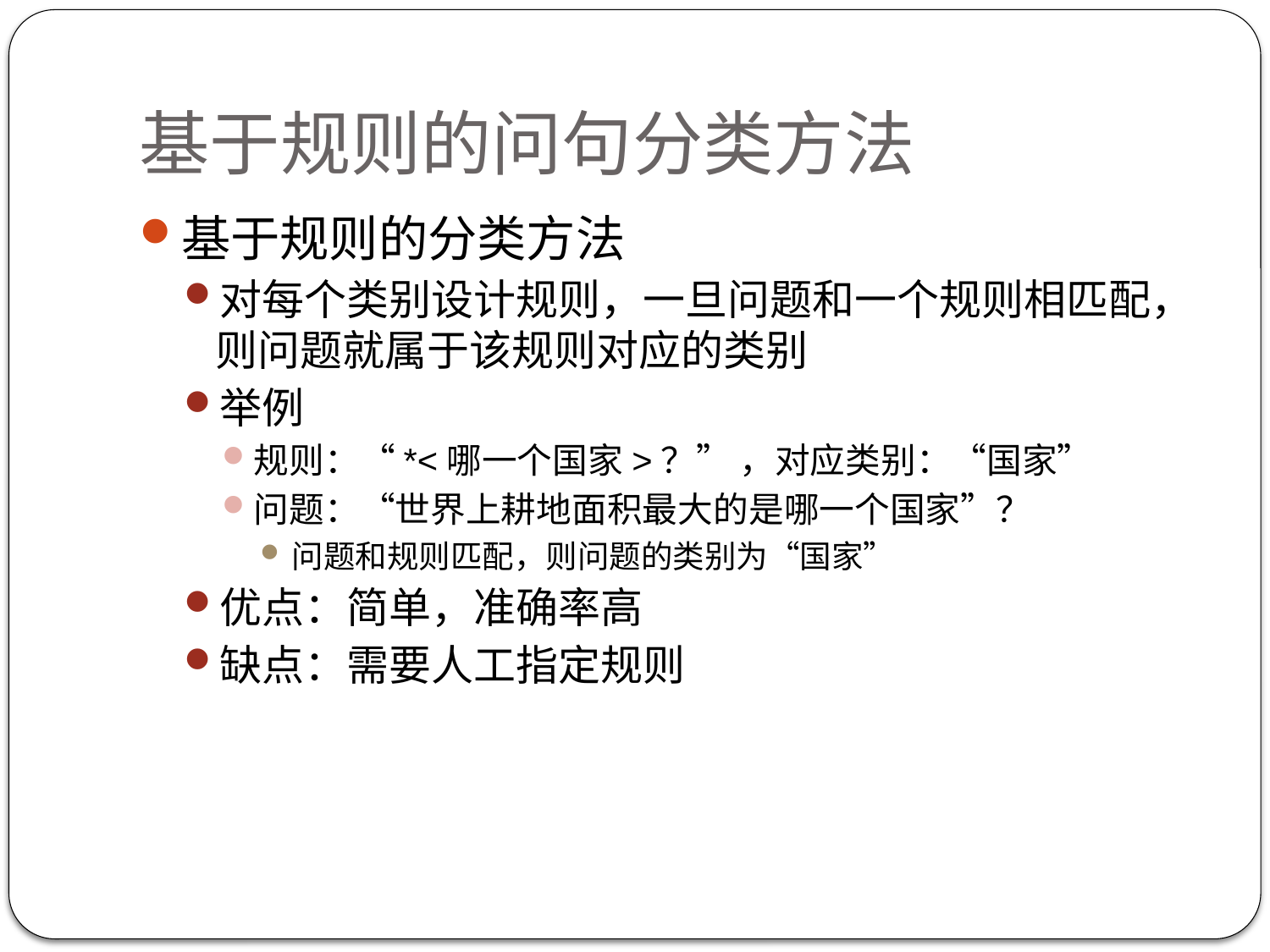

# 基于规则的问句分类方法
基于规则的分类方法
对每个类别设计规则，一旦问题和一个规则相匹配，则问题就属于该规则对应的类别
举例
规则：“*<哪一个国家>？” ，对应类别：“国家”
问题：“世界上耕地面积最大的是哪一个国家”？
问题和规则匹配，则问题的类别为“国家”
优点：简单，准确率高
缺点：需要人工指定规则